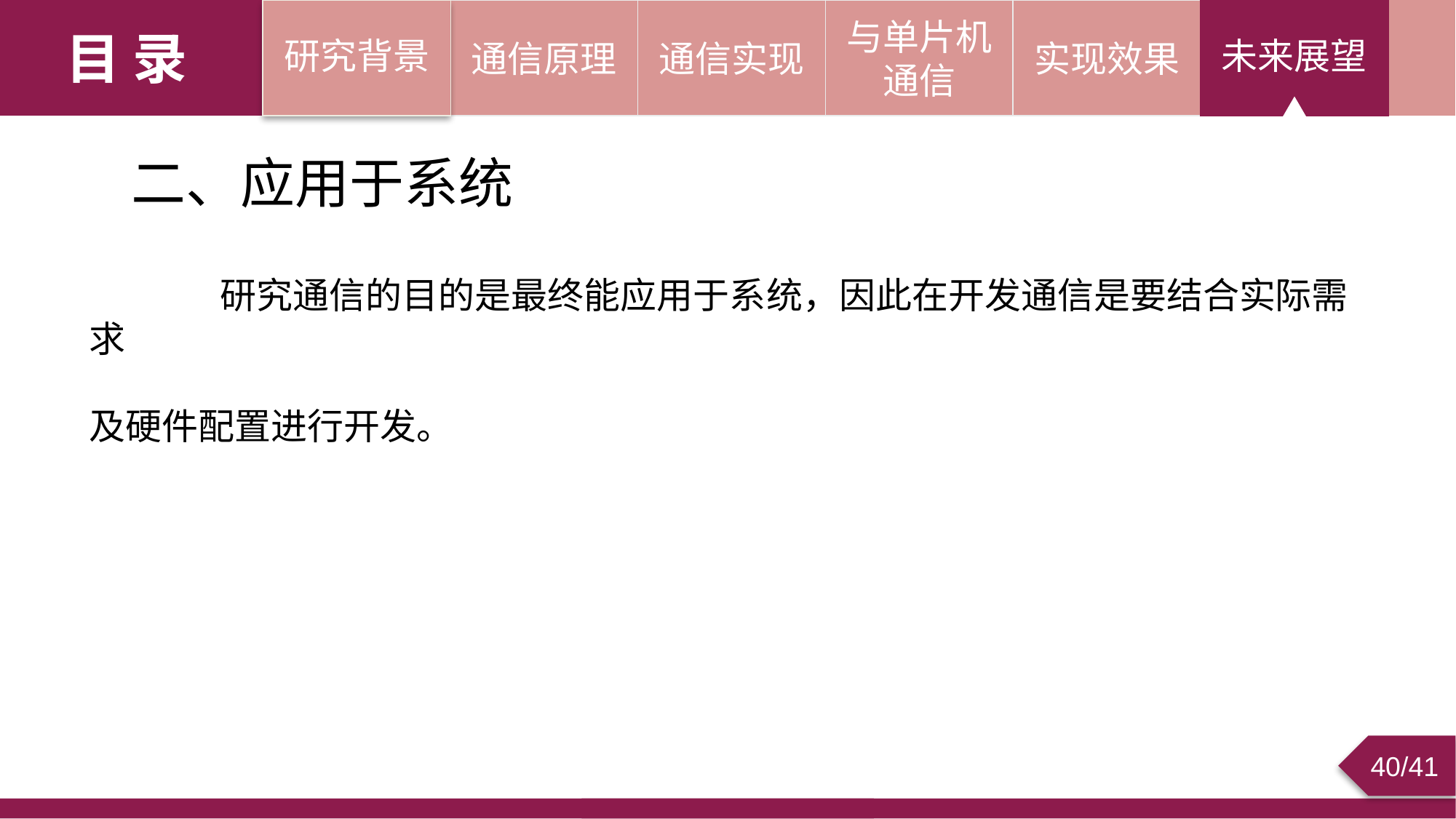

研究背景
通信原理
通信实现
与单片机通信
实现效果
未来展望

目 录

二、应用于系统
               研究通信的目的是最终能应用于系统，因此在开发通信是要结合实际需求

及硬件配置进行开发。
40/41